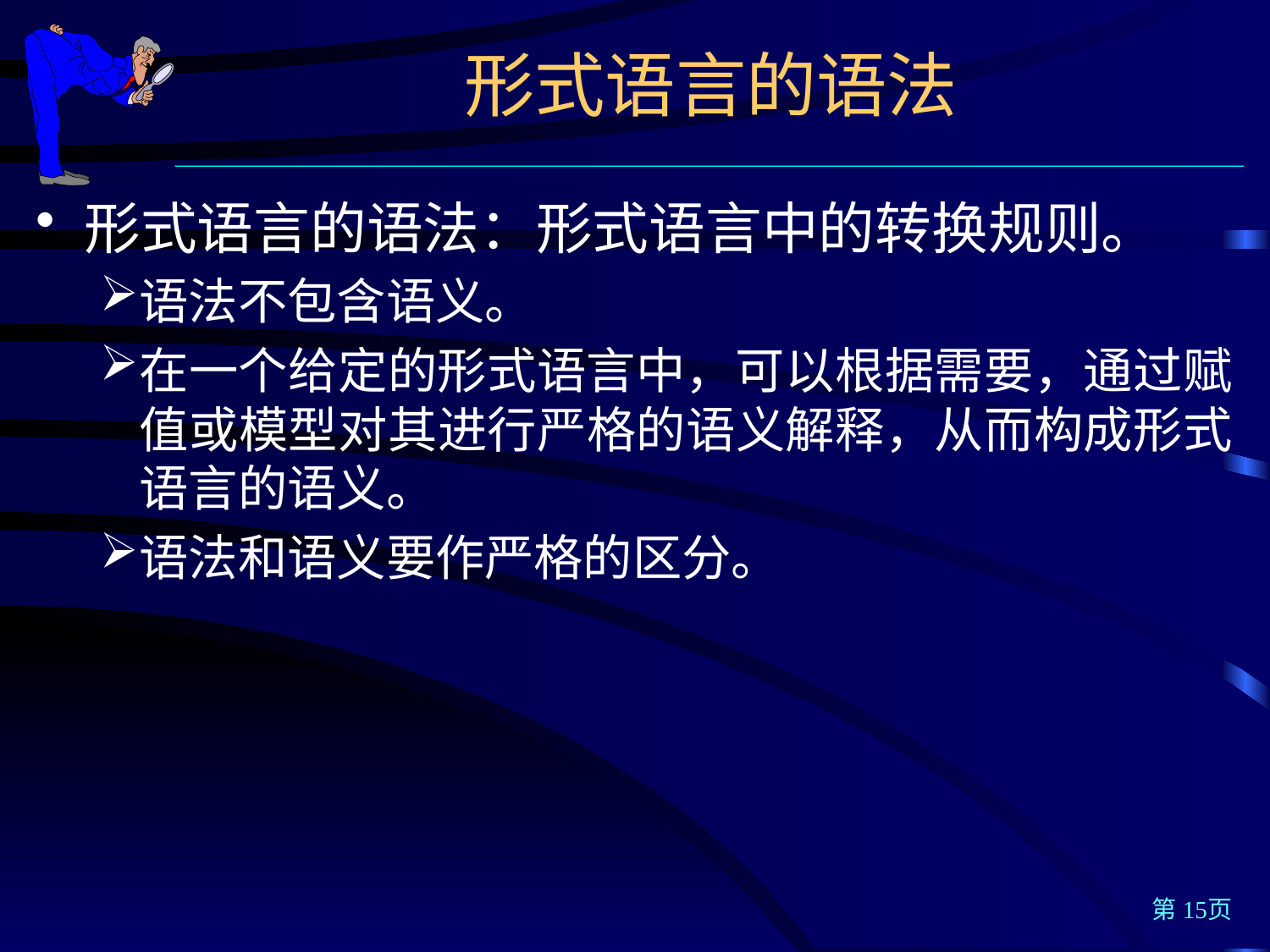

形式语言的语法
形式语言的语法：形式语言中的转换规则。
语法不包含语义。
在一个给定的形式语言中，可以根据需要，通过赋值或模型对其进行严格的语义解释，从而构成形式语言的语义。
语法和语义要作严格的区分。
第15页